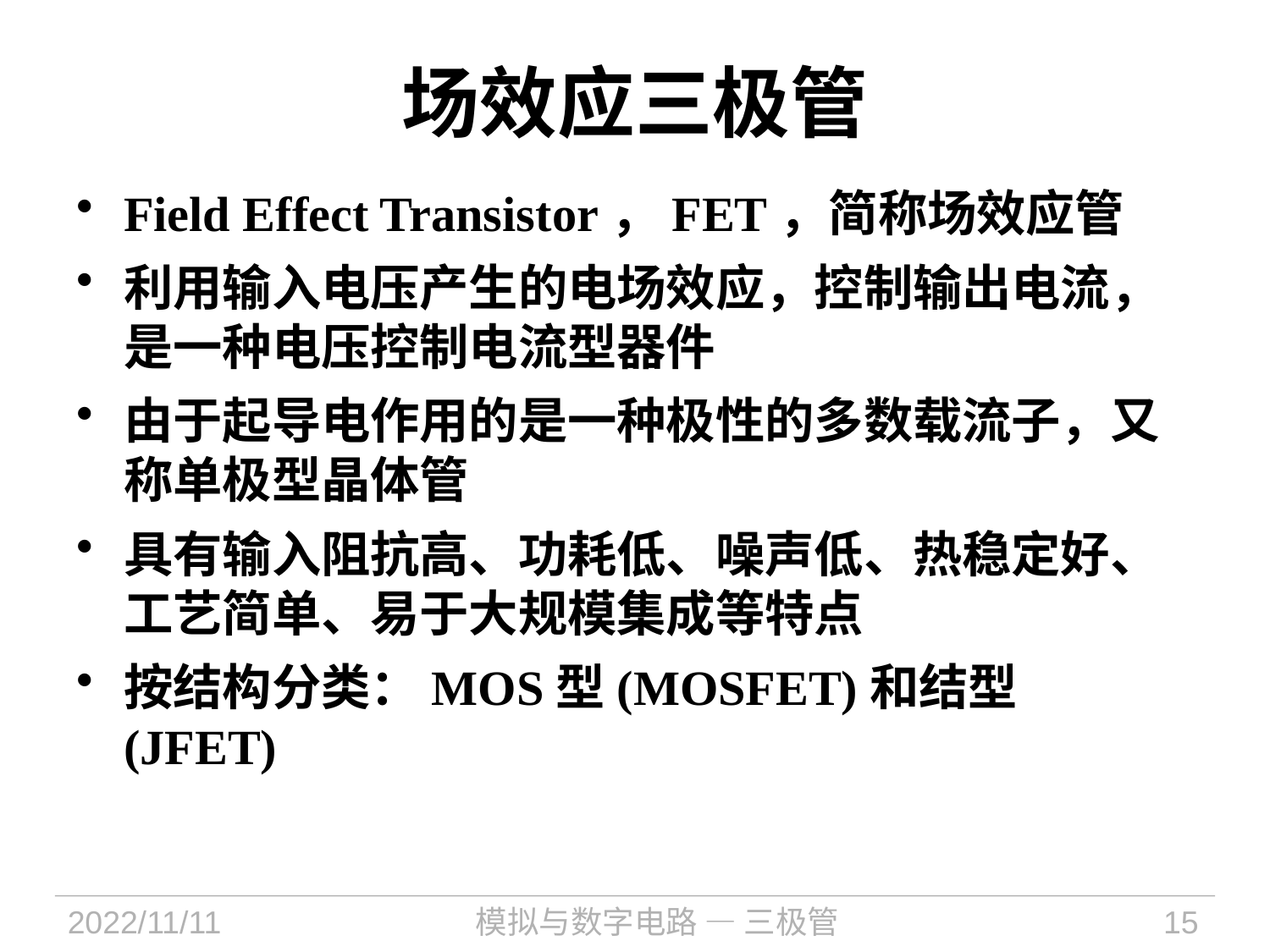

# 场效应三极管
Field Effect Transistor，FET，简称场效应管
利用输入电压产生的电场效应，控制输出电流，是一种电压控制电流型器件
由于起导电作用的是一种极性的多数载流子，又称单极型晶体管
具有输入阻抗高、功耗低、噪声低、热稳定好、工艺简单、易于大规模集成等特点
按结构分类：MOS型(MOSFET)和结型(JFET)
2022/11/11
模拟与数字电路 — 三极管
15